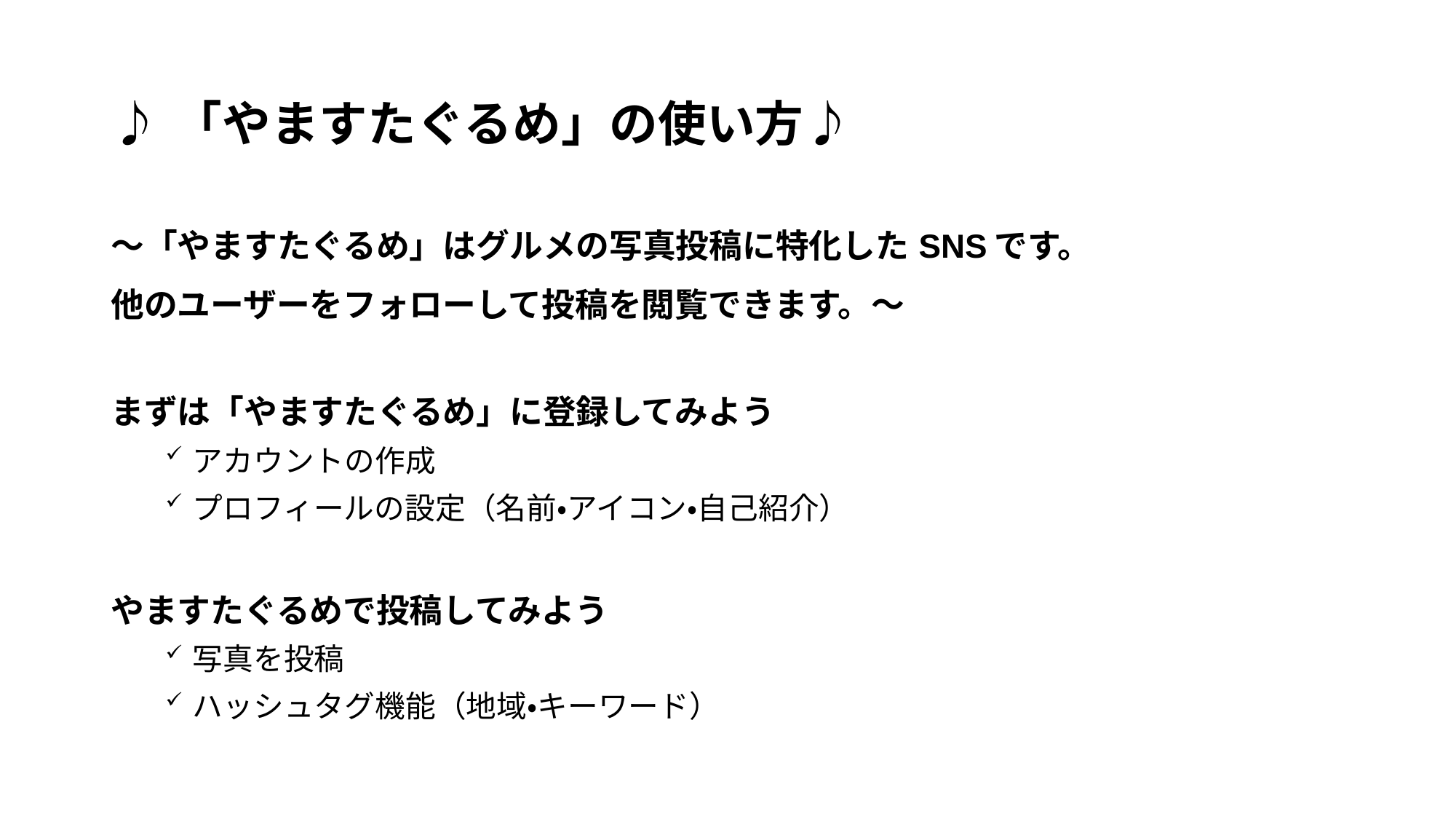

# ♪「やますたぐるめ」の使い方♪
～「やますたぐるめ」はグルメの写真投稿に特化したSNSです。
他のユーザーをフォローして投稿を閲覧できます。～

まずは「やますたぐるめ」に登録してみよう
アカウントの作成
プロフィールの設定（名前・アイコン・自己紹介）

やますたぐるめで投稿してみよう
写真を投稿
ハッシュタグ機能（地域・キーワード）